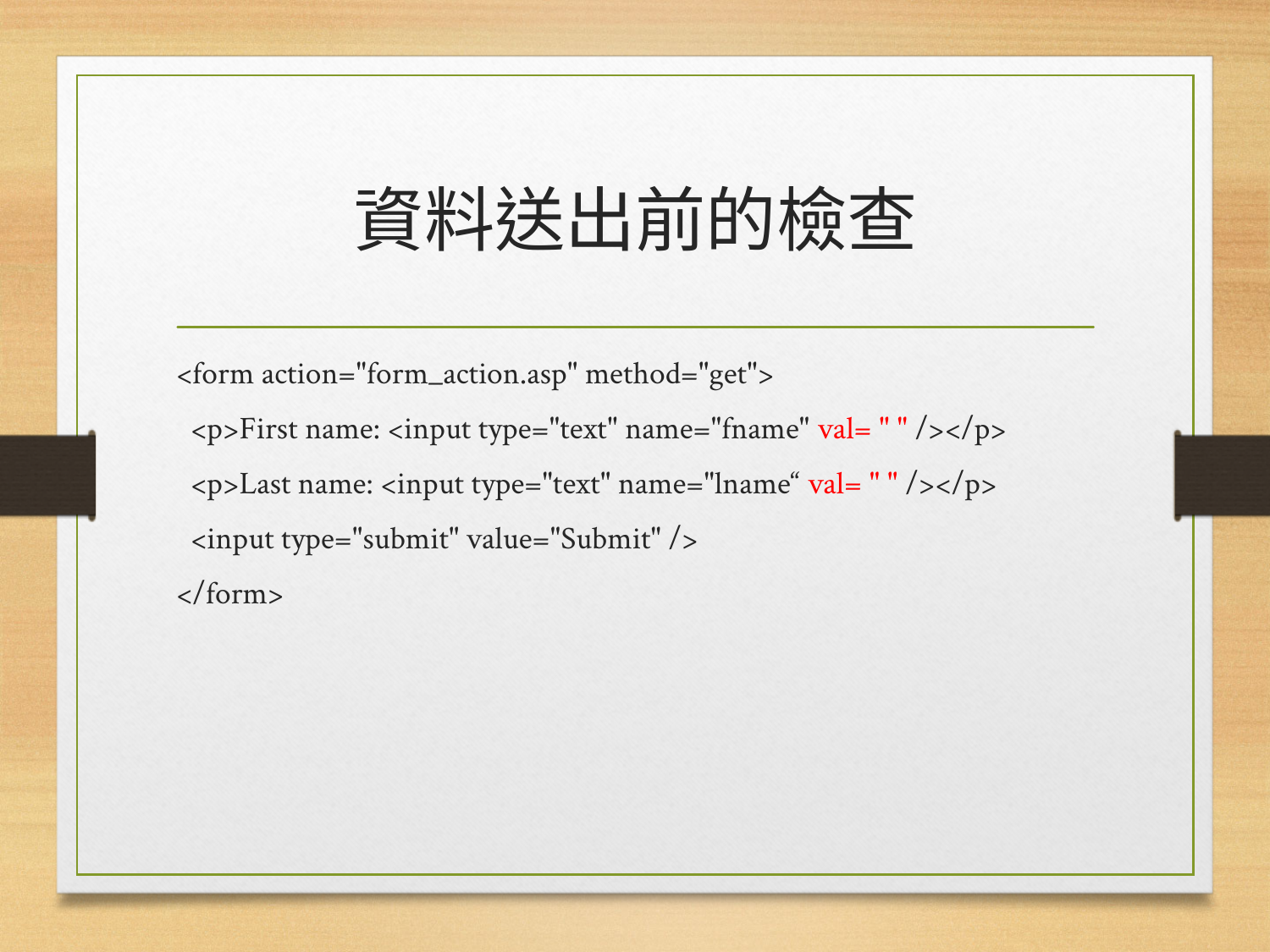

# 資料送出前的檢查
<form action="form_action.asp" method="get">
  <p>First name: <input type="text" name="fname" val= " " /></p>
  <p>Last name: <input type="text" name="lname“ val= " " /></p>
  <input type="submit" value="Submit" />
</form>